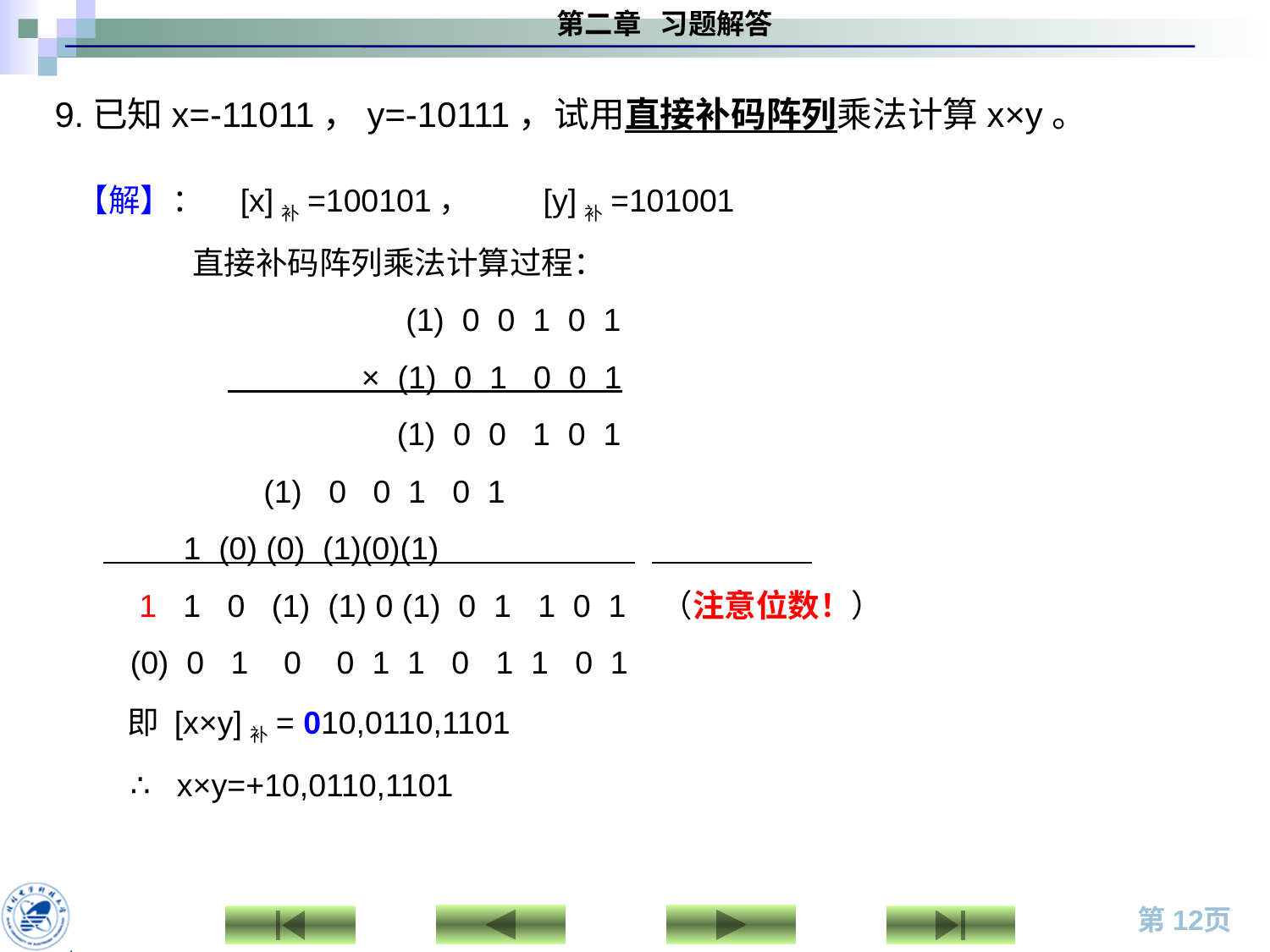

9.已知x=-11011，y=-10111，试用直接补码阵列乘法计算x×y。
【解】：    [x]补=100101，         [y]补=101001
               直接补码阵列乘法计算过程：
                                     (1)  0  0  1  0  1
                                ×  (1)  0  1   0  0  1
                                    (1)  0  0   1  0  1
                     (1)   0   0  1   0  1
            1  (0) (0)  (1)(0)(1)                      0
       1   1   0   (1)  (1) 0 (1)  0  1   1  0  1   （注意位数！）
      (0)  0   1    0    0  1  1   0   1  1   0  1
      即 [x×y]补= 010,0110,1101
      ∴   x×y=+10,0110,1101